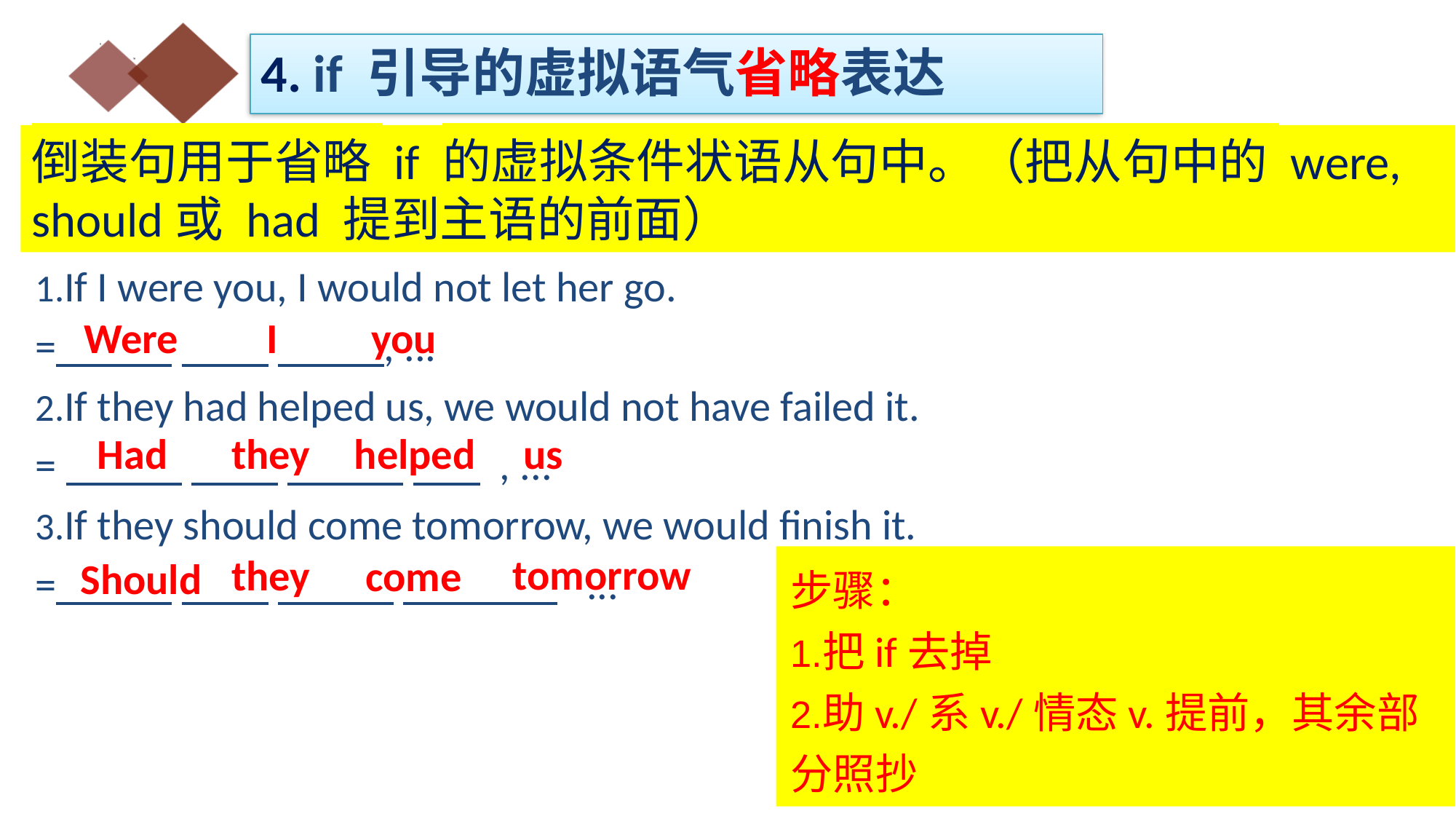

4. if 引导的虚拟语气省略表达
倒装句用于省略 if 的虚拟条件状语从句中。（把从句中的 were, should或 had 提到主语的前面）
If I were you, I would not let her go.
=                                  , ...
If they had helped us, we would not have failed it.
=                                              , ...
If they should come tomorrow, we would finish it.
=                                                       ...

Were
 I
 you
Had
they
helped
us
tomorrow
they
 come
Should
步骤：
把if去掉
助v./系v./情态v.提前，其余部分照抄